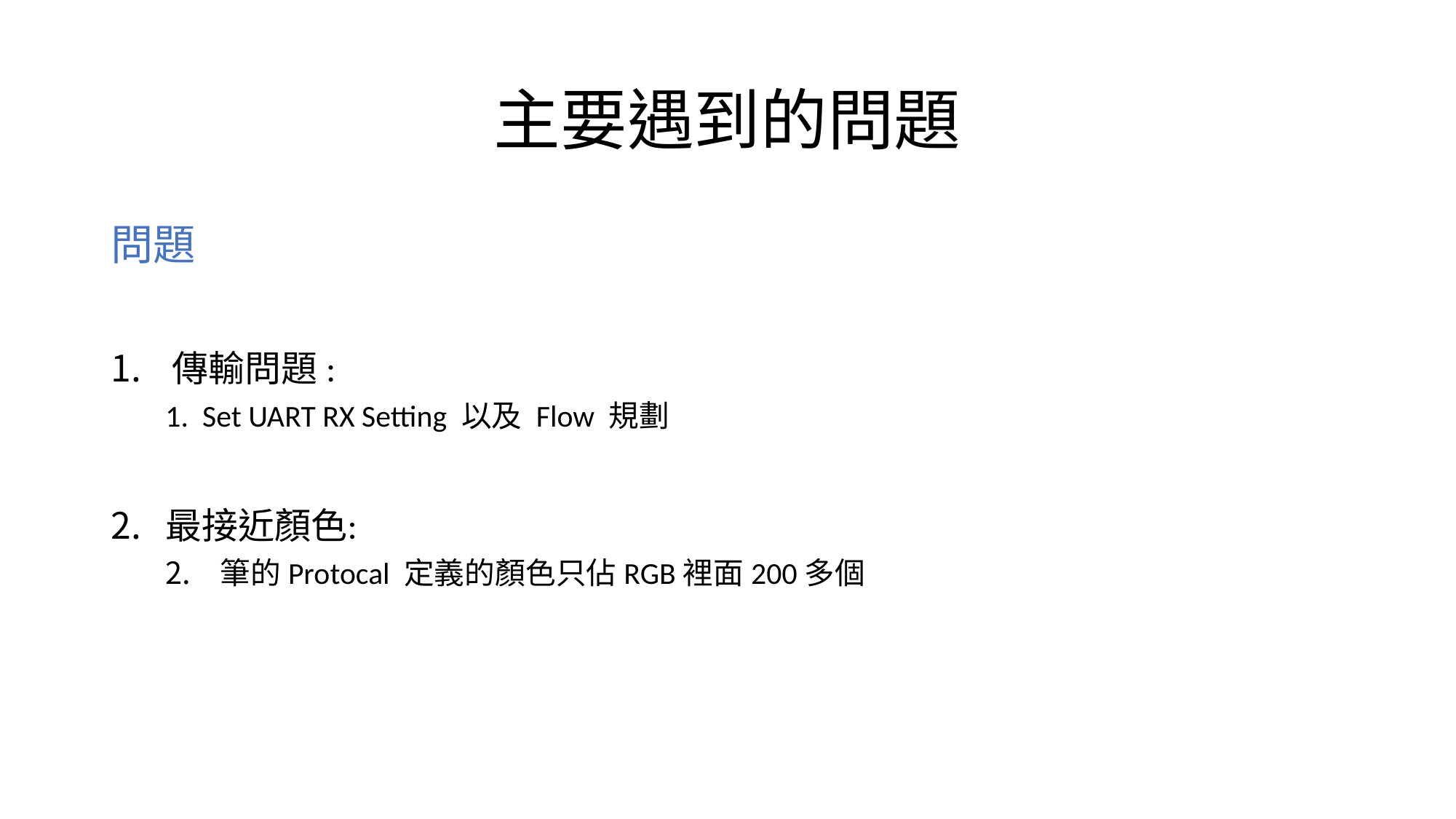

# 主要遇到的問題
問題

傳輸問題 :
1.  Set UART RX Setting 以及 Flow 規劃

最接近顏色:
筆的Protocal 定義的顏色只佔RGB裡面200多個